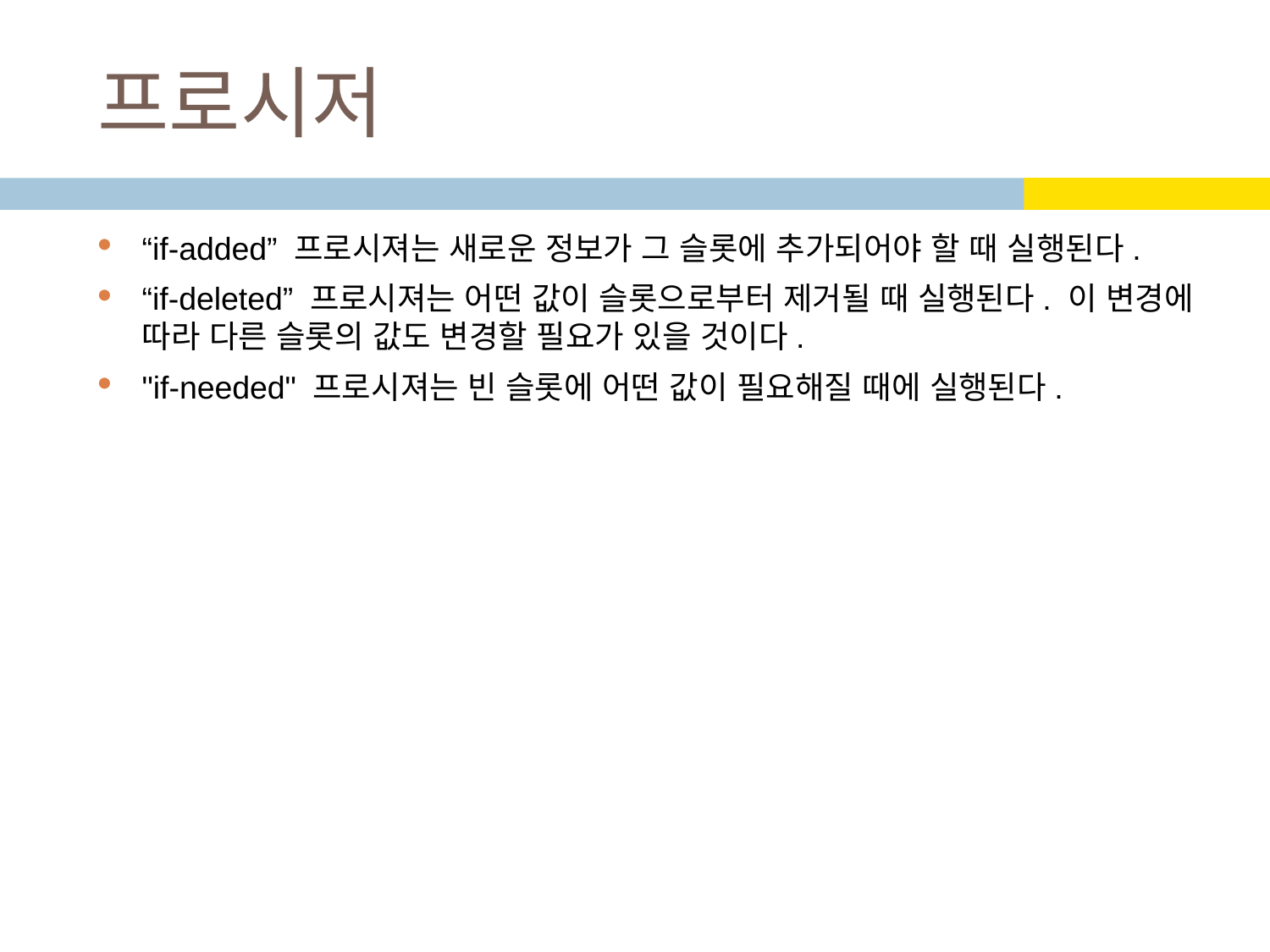

# 프로시저
“if-added” 프로시져는 새로운 정보가 그 슬롯에 추가되어야 할 때 실행된다.
“if-deleted” 프로시져는 어떤 값이 슬롯으로부터 제거될 때 실행된다. 이 변경에 따라 다른 슬롯의 값도 변경할 필요가 있을 것이다.
"if-needed" 프로시져는 빈 슬롯에 어떤 값이 필요해질 때에 실행된다.